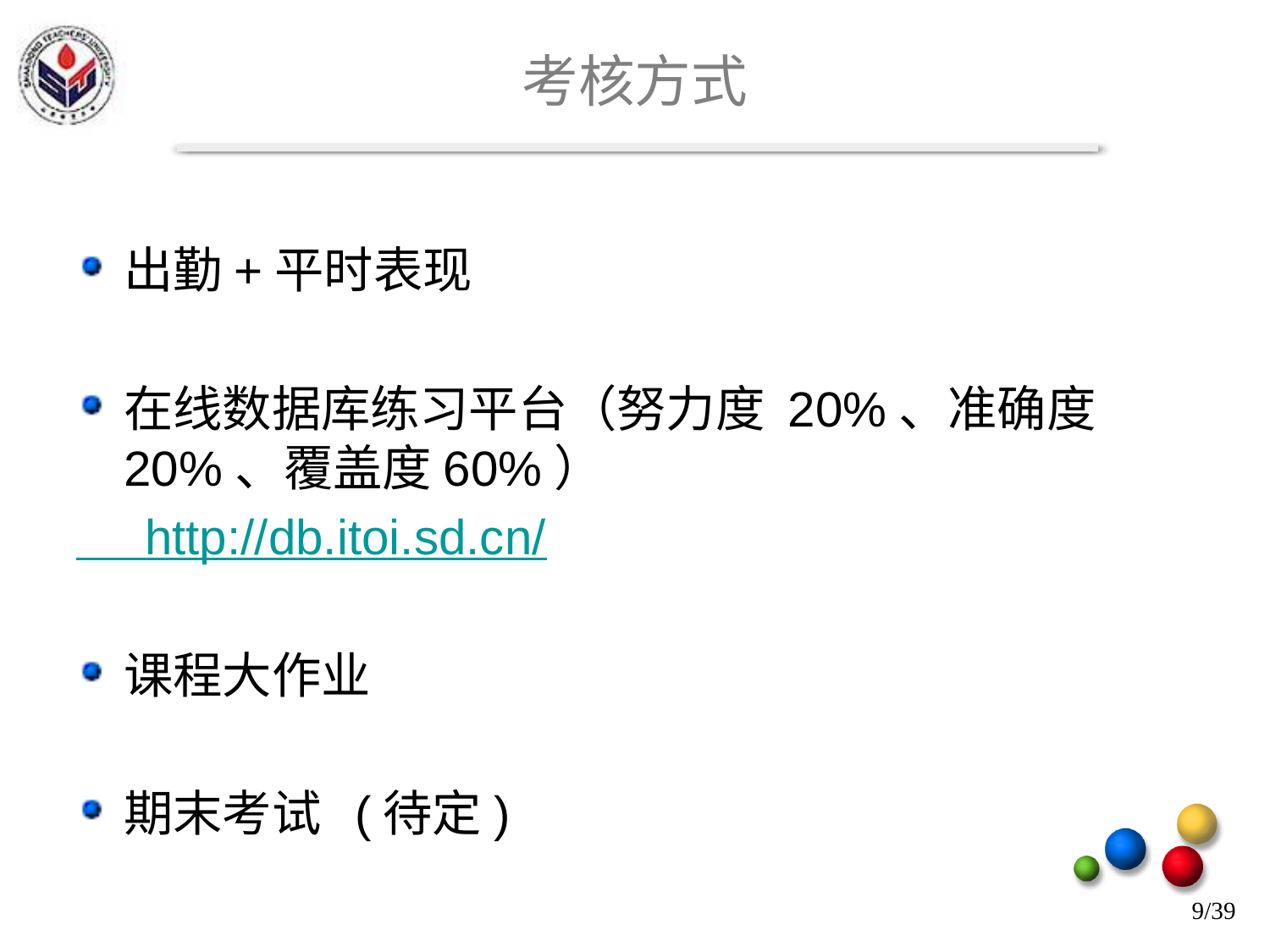

# 考核方式
出勤+平时表现

在线数据库练习平台（努力度 20%、准确度20%、覆盖度60%）
     http://db.itoi.sd.cn/

课程大作业

期末考试  (待定)

9/39